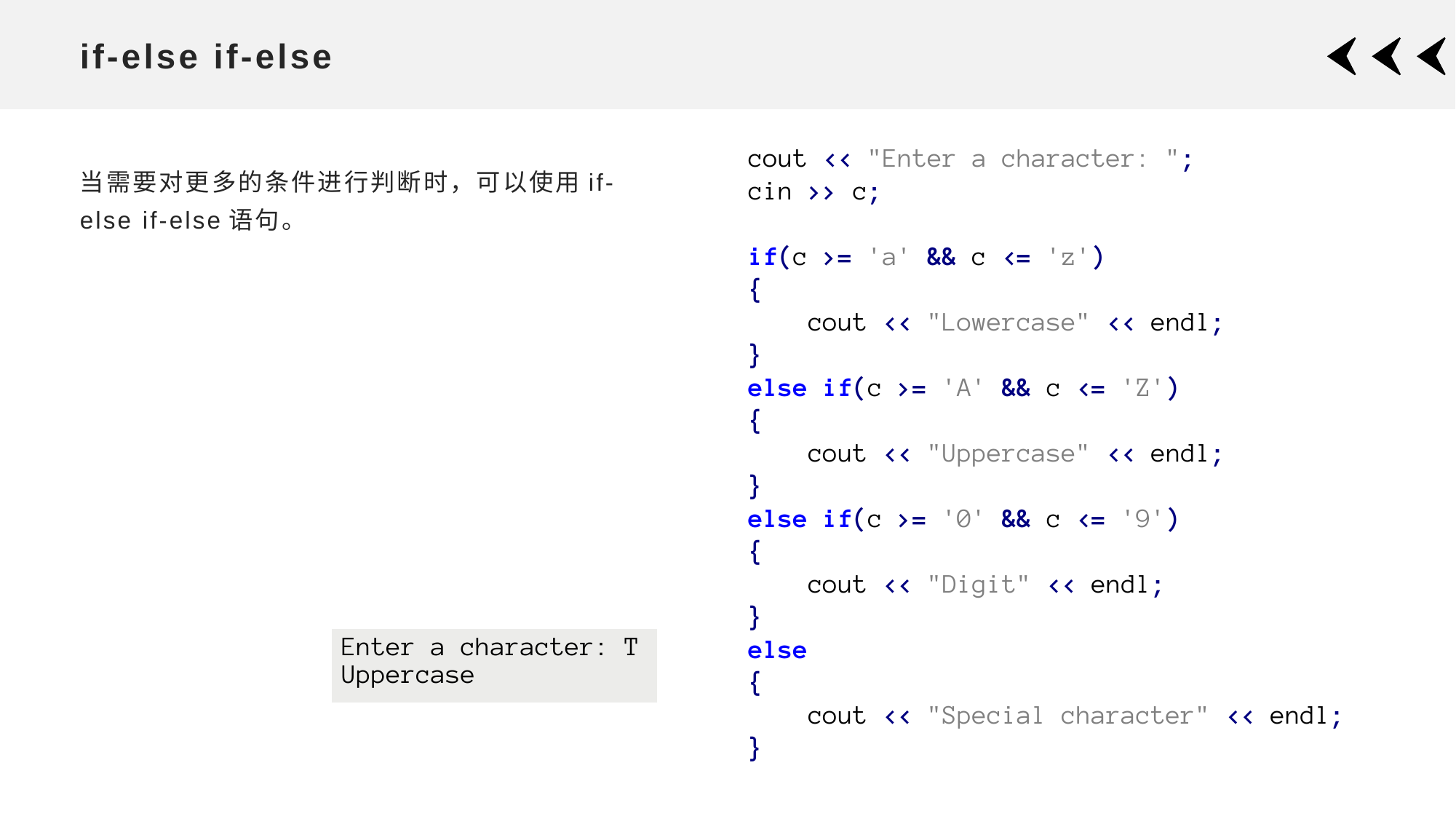

# if-else if-else
cout << "Enter a character: ";
cin >> c;

if(c >= 'a' && c <= 'z')
{
    cout << "Lowercase" << endl;
}
else if(c >= 'A' && c <= 'Z')
{
    cout << "Uppercase" << endl;
}
else if(c >= '0' && c <= '9')
{
    cout << "Digit" << endl;
}
else
{
    cout << "Special character" << endl;
}
当需要对更多的条件进行判断时，可以使用if-else if-else语句。
| Enter a character: T Uppercase |
| --- |